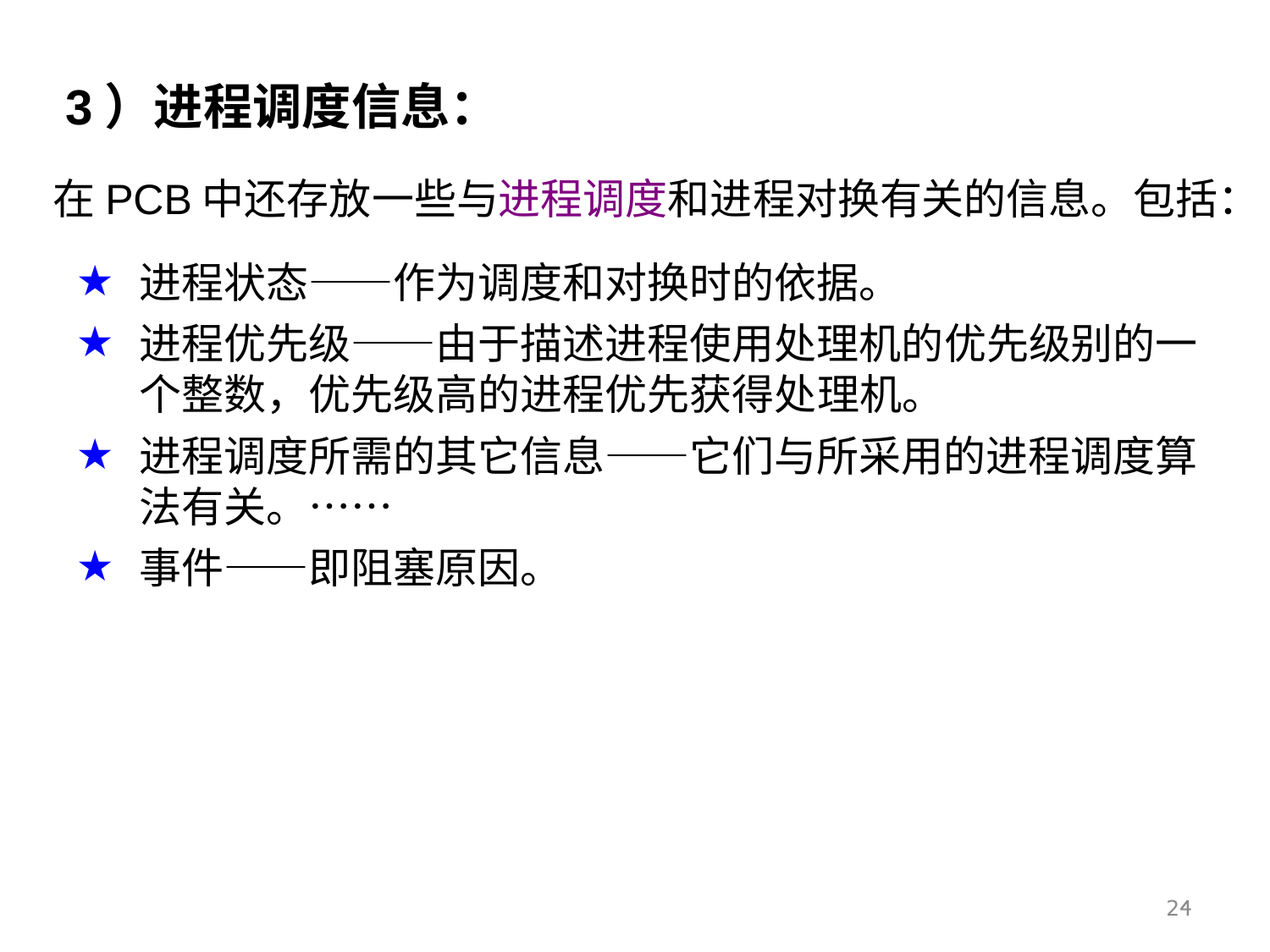

3）进程调度信息：
在PCB中还存放一些与进程调度和进程对换有关的信息。包括：
进程状态——作为调度和对换时的依据。
进程优先级——由于描述进程使用处理机的优先级别的一个整数，优先级高的进程优先获得处理机。
进程调度所需的其它信息——它们与所采用的进程调度算法有关。……
事件——即阻塞原因。
24